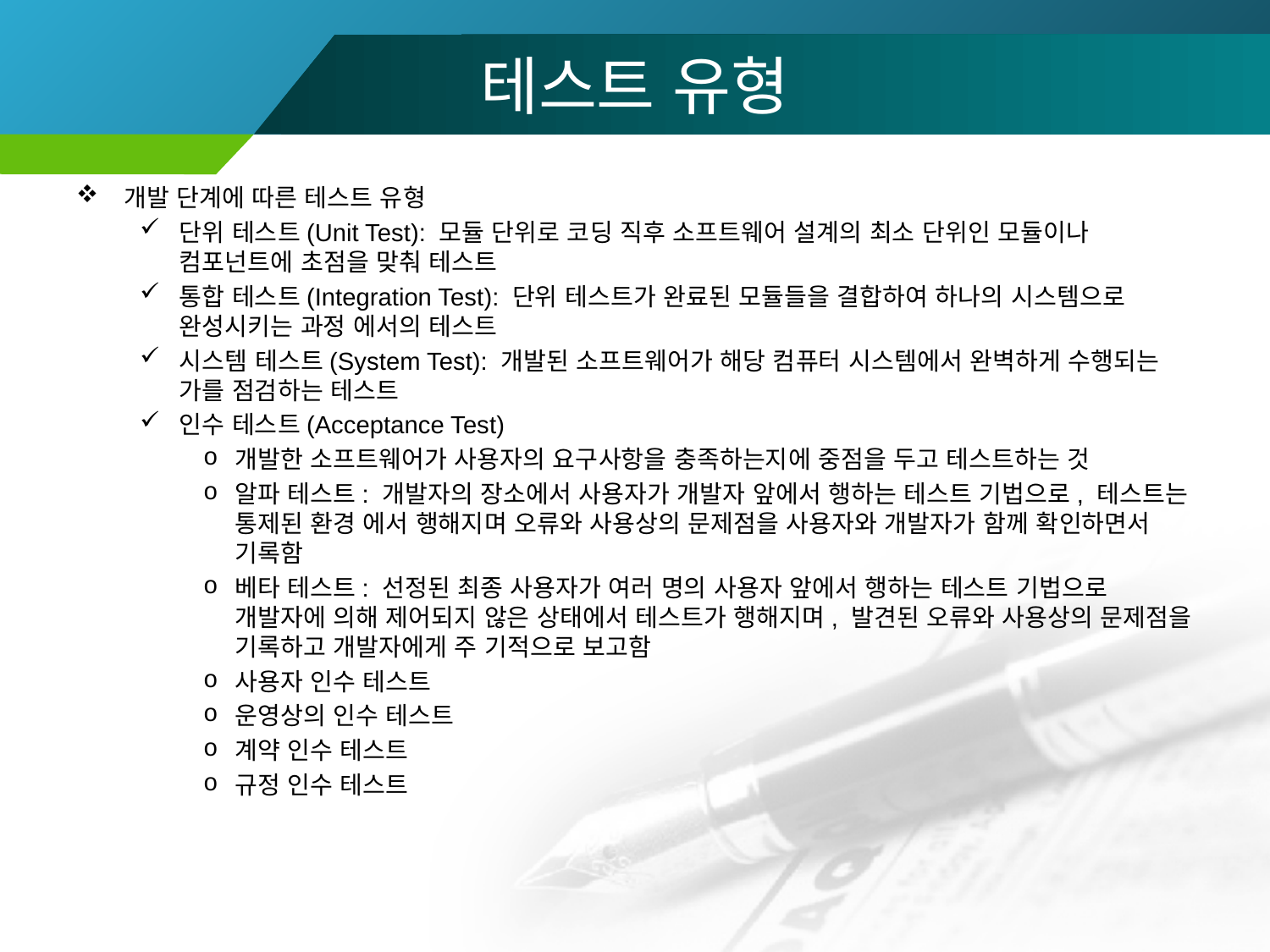

# 테스트 유형
개발 단계에 따른 테스트 유형
단위 테스트(Unit Test): 모듈 단위로 코딩 직후 소프트웨어 설계의 최소 단위인 모듈이나 컴포넌트에 초점을 맞춰 테스트
통합 테스트(Integration Test): 단위 테스트가 완료된 모듈들을 결합하여 하나의 시스템으로 완성시키는 과정 에서의 테스트
시스템 테스트(System Test): 개발된 소프트웨어가 해당 컴퓨터 시스템에서 완벽하게 수행되는 가를 점검하는 테스트
인수 테스트(Acceptance Test)
개발한 소프트웨어가 사용자의 요구사항을 충족하는지에 중점을 두고 테스트하는 것
알파 테스트: 개발자의 장소에서 사용자가 개발자 앞에서 행하는 테스트 기법으로, 테스트는 통제된 환경 에서 행해지며 오류와 사용상의 문제점을 사용자와 개발자가 함께 확인하면서 기록함
베타 테스트: 선정된 최종 사용자가 여러 명의 사용자 앞에서 행하는 테스트 기법으로 개발자에 의해 제어되지 않은 상태에서 테스트가 행해지며, 발견된 오류와 사용상의 문제점을 기록하고 개발자에게 주 기적으로 보고함
사용자 인수 테스트
운영상의 인수 테스트
계약 인수 테스트
규정 인수 테스트